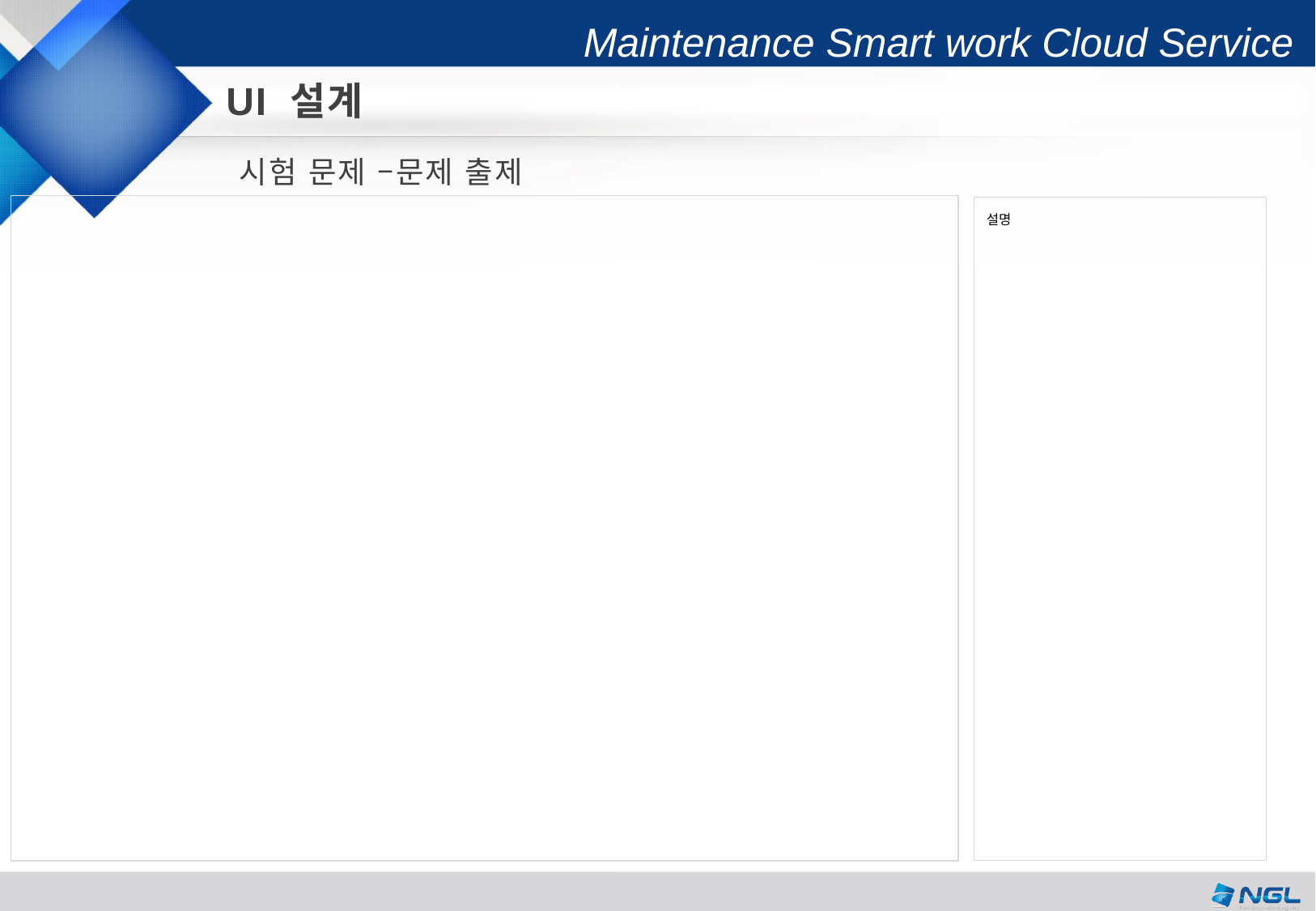

UI 설계
시험 문제 –문제 출제

설명